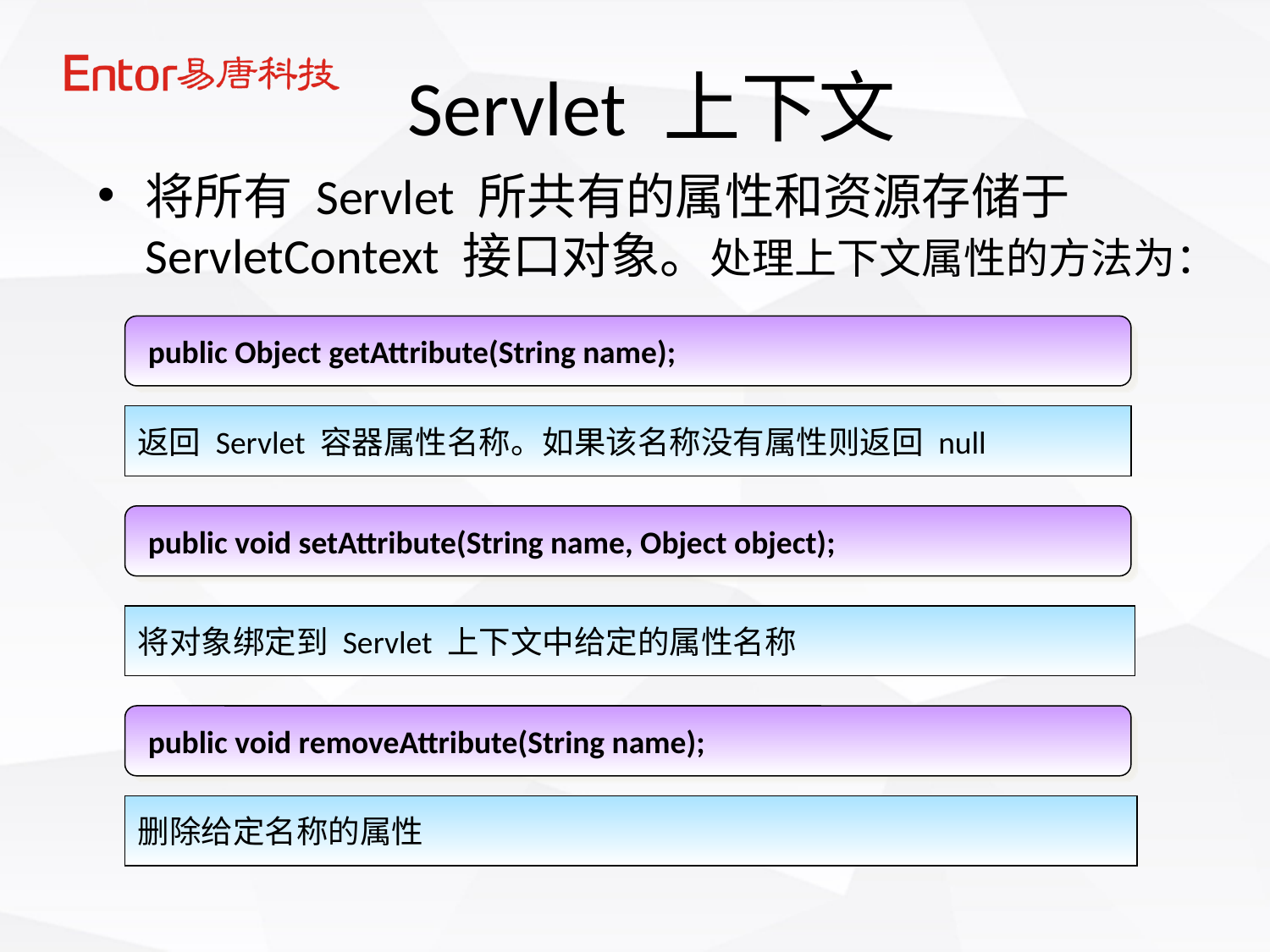

# Servlet 上下文
将所有 Servlet 所共有的属性和资源存储于 ServletContext 接口对象。处理上下文属性的方法为：
 public Object getAttribute(String name);
返回 Servlet 容器属性名称。如果该名称没有属性则返回 null
 public void setAttribute(String name, Object object);
将对象绑定到 Servlet 上下文中给定的属性名称
 public void removeAttribute(String name);
删除给定名称的属性